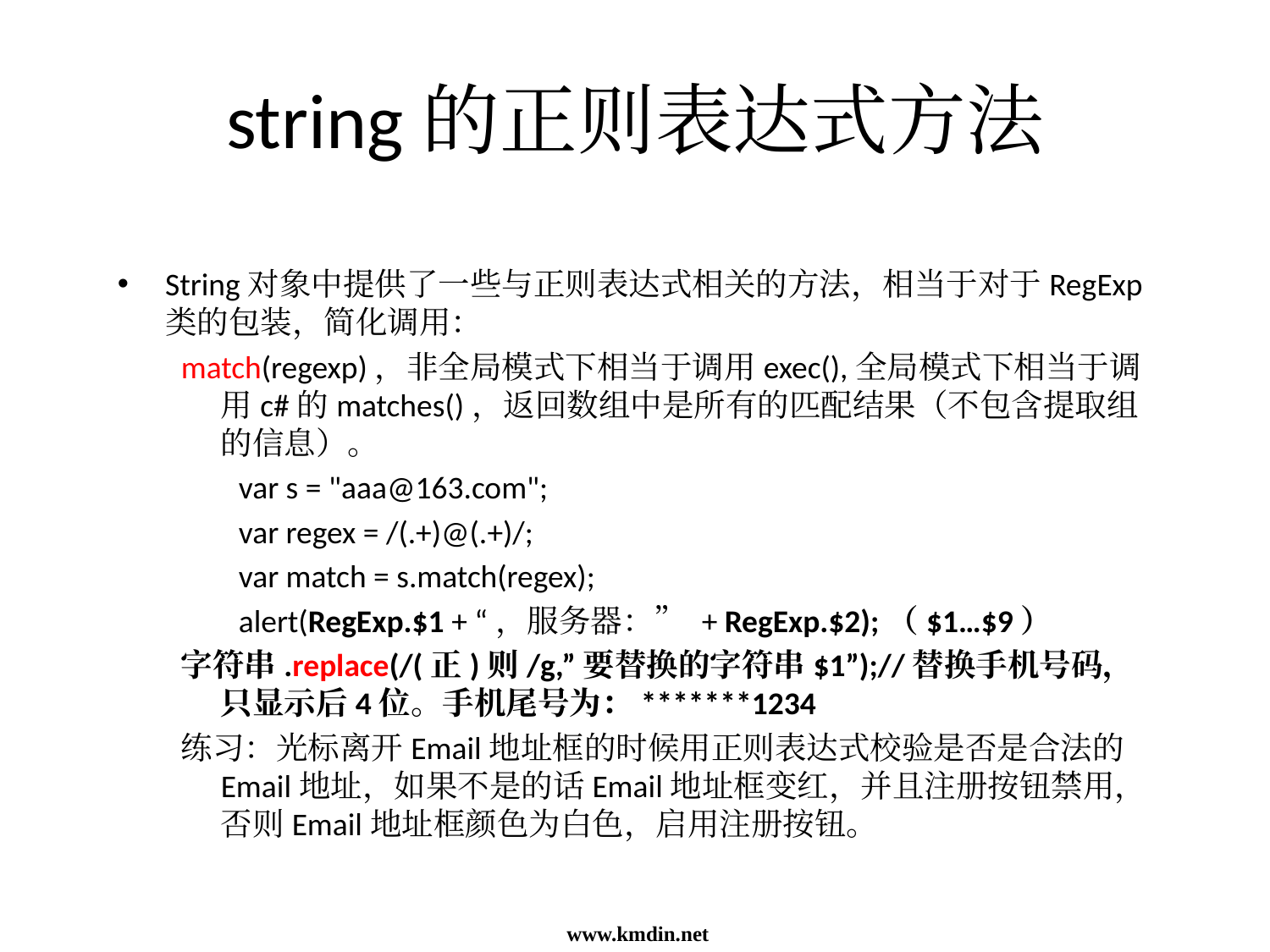

string的正则表达式方法
String对象中提供了一些与正则表达式相关的方法，相当于对于RegExp类的包装，简化调用：
match(regexp)，非全局模式下相当于调用exec(),全局模式下相当于调用c#的matches()，返回数组中是所有的匹配结果（不包含提取组的信息）。
        var s = "aaa@163.com";
        var regex = /(.+)@(.+)/;
        var match = s.match(regex);
        alert(RegExp.$1 + “，服务器：” + RegExp.$2);（$1…$9）
字符串.replace(/(正)则/g,”要替换的字符串$1”);//替换手机号码，只显示后4位。手机尾号为：*******1234
练习：光标离开Email地址框的时候用正则表达式校验是否是合法的Email地址，如果不是的话Email地址框变红，并且注册按钮禁用，否则Email地址框颜色为白色，启用注册按钮。